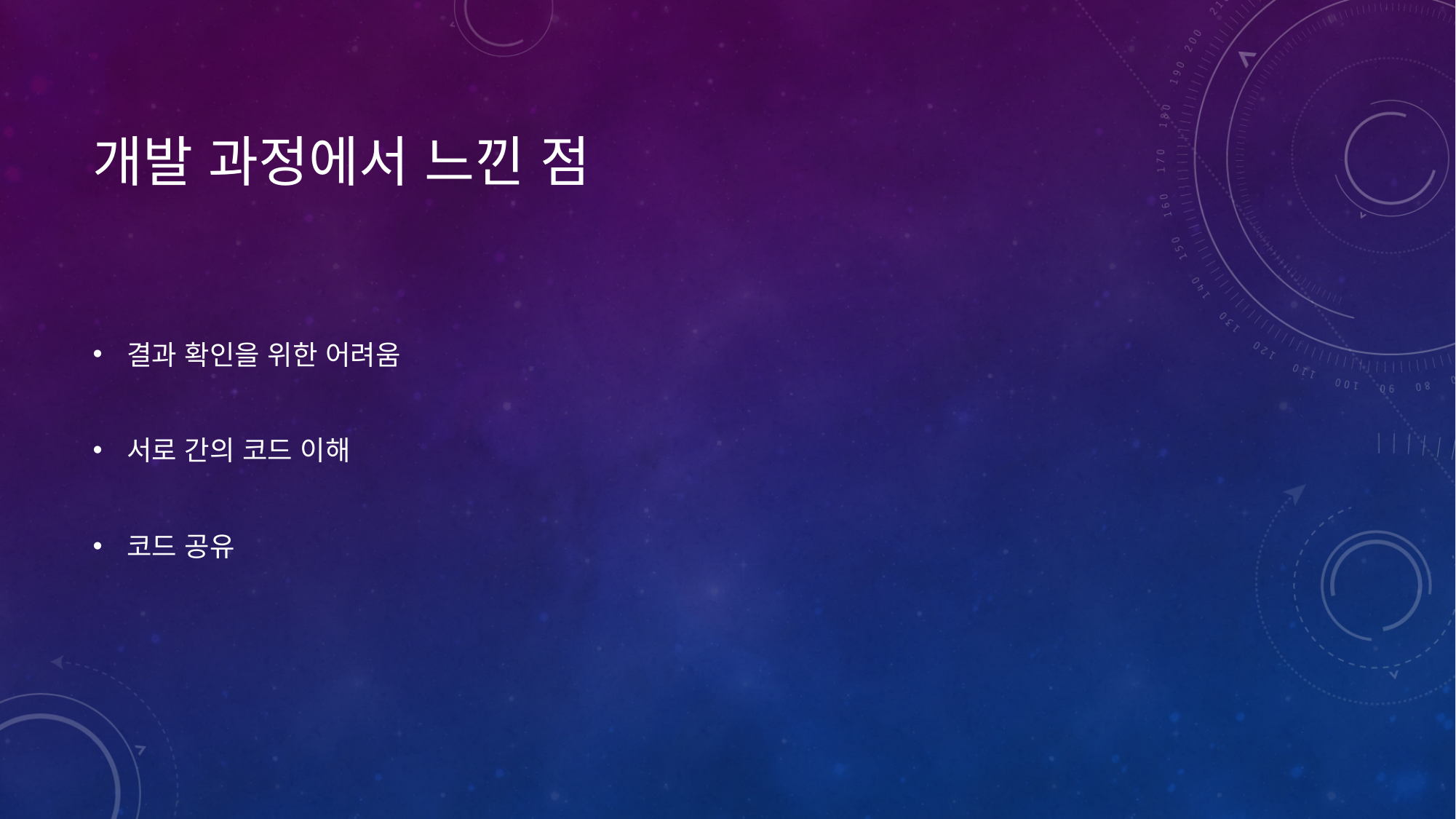

# 개발 과정에서 느낀 점
결과 확인을 위한 어려움

서로 간의 코드 이해

코드 공유